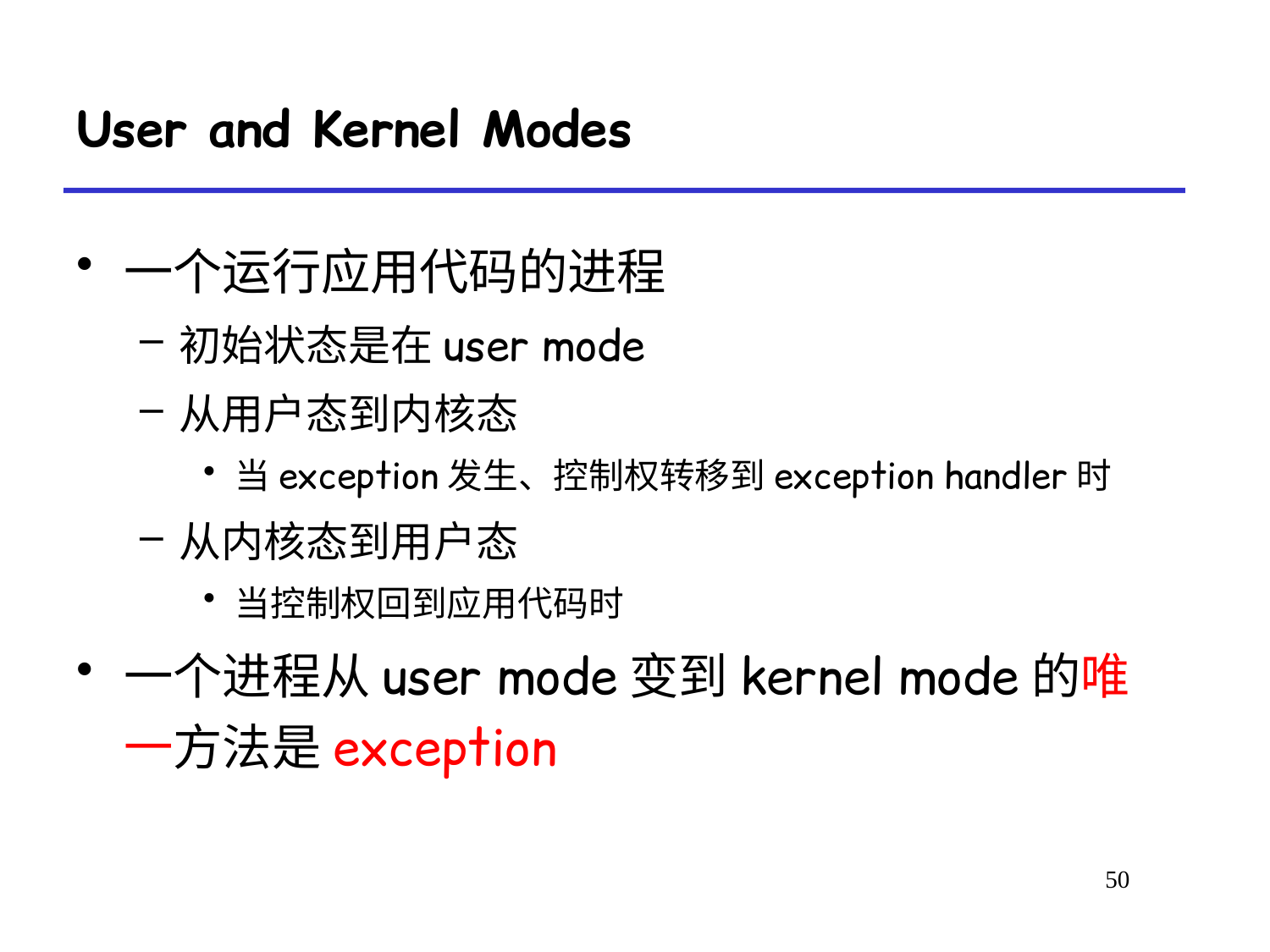

User and Kernel Modes
一个运行应用代码的进程
初始状态是在user mode
从用户态到内核态
当exception发生、控制权转移到exception handler时
从内核态到用户态
当控制权回到应用代码时
一个进程从user mode变到kernel mode的唯一方法是exception
# 50